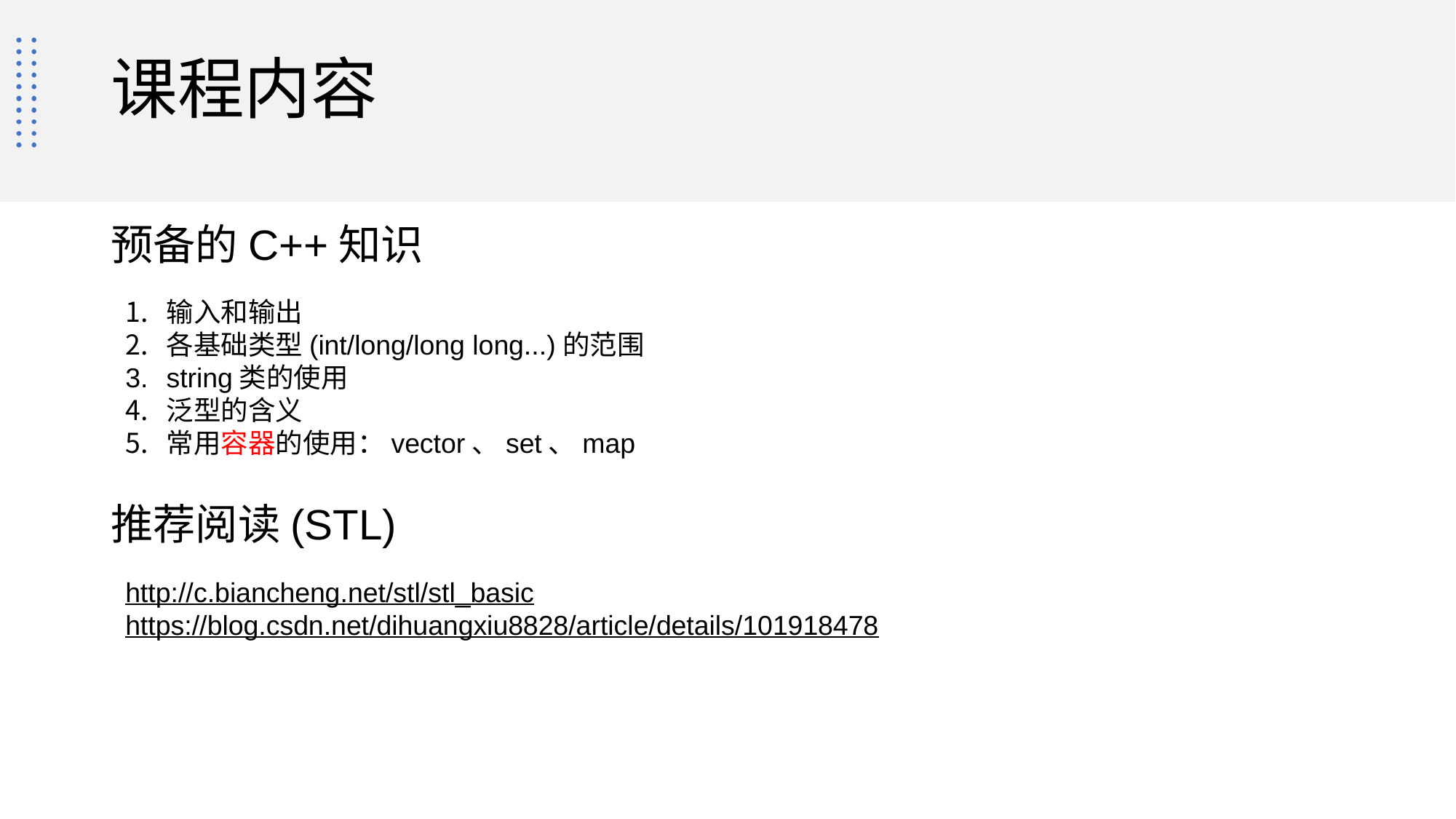

# 课程内容
预备的C++知识
输入和输出
各基础类型(int/long/long long...)的范围
string类的使用
泛型的含义
常用容器的使用：vector、set、map
推荐阅读(STL)
http://c.biancheng.net/stl/stl_basic
https://blog.csdn.net/dihuangxiu8828/article/details/101918478